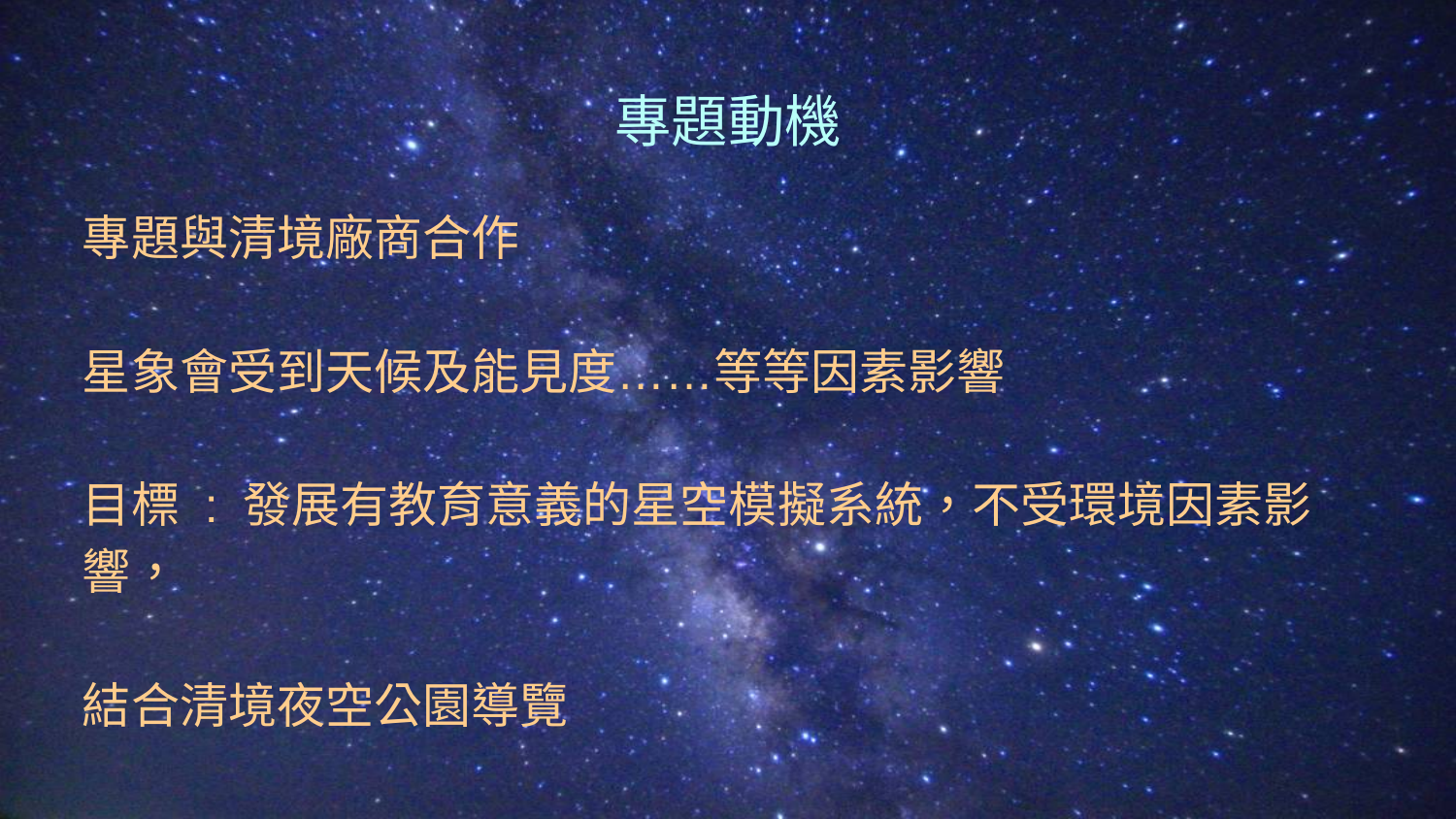

# 專題動機
專題與清境廠商合作

星象會受到天候及能見度……等等因素影響

目標 : 發展有教育意義的星空模擬系統，不受環境因素影響，

結合清境夜空公園導覽